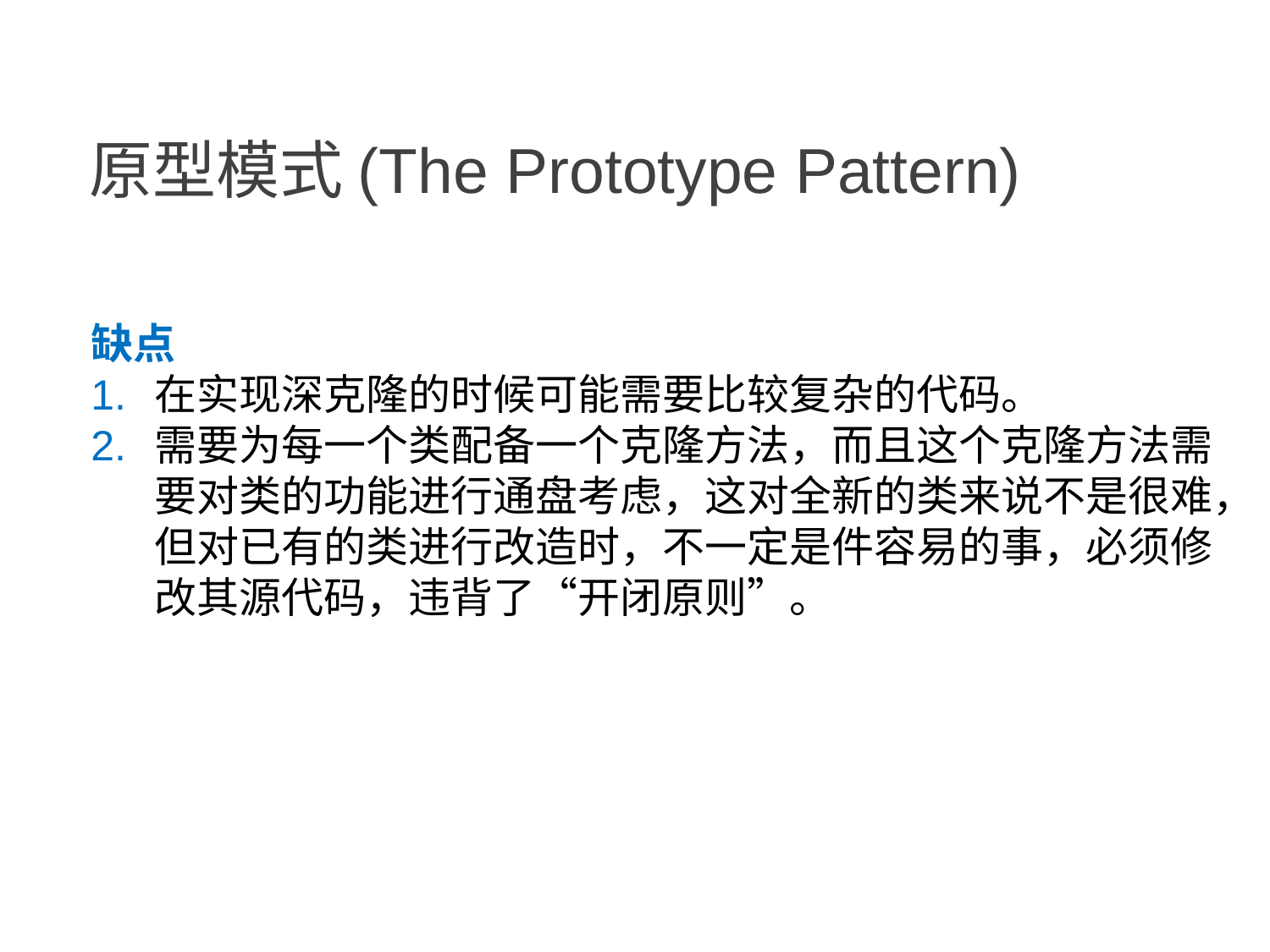

原型模式(The Prototype Pattern)
缺点
在实现深克隆的时候可能需要比较复杂的代码。
需要为每一个类配备一个克隆方法，而且这个克隆方法需要对类的功能进行通盘考虑，这对全新的类来说不是很难，但对已有的类进行改造时，不一定是件容易的事，必须修改其源代码，违背了“开闭原则”。